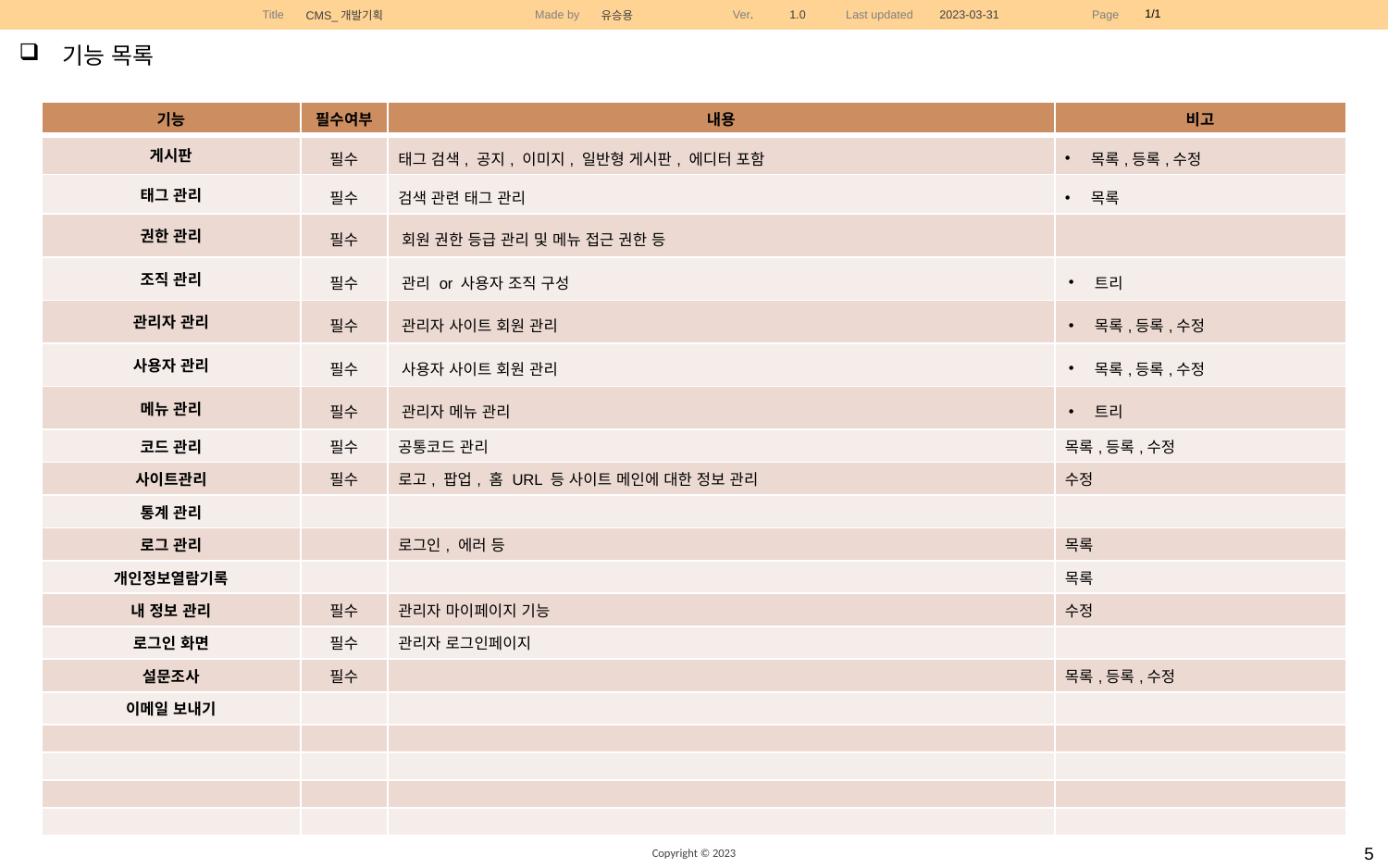

1/1
기능 목록
| 기능 | 필수여부 | 내용 | 비고 |
| --- | --- | --- | --- |
| 게시판 | 필수 | 태그 검색, 공지, 이미지, 일반형 게시판, 에디터 포함 | 목록,등록,수정 |
| 태그 관리 | 필수 | 검색 관련 태그 관리 | 목록 |
| 권한 관리 | 필수 | 회원 권한 등급 관리 및 메뉴 접근 권한 등 |  |
| 조직 관리 | 필수 | 관리 or 사용자 조직 구성 | 트리 |
| 관리자 관리 | 필수 | 관리자 사이트 회원 관리 | 목록,등록,수정 |
| 사용자 관리 | 필수 | 사용자 사이트 회원 관리 | 목록,등록,수정 |
| 메뉴 관리 | 필수 | 관리자 메뉴 관리 | 트리 |
| 코드 관리 | 필수 | 공통코드 관리 | 목록,등록,수정 |
| 사이트관리 | 필수 | 로고, 팝업, 홈 URL 등 사이트 메인에 대한 정보 관리 | 수정 |
| 통계 관리 |  |  |  |
| 로그 관리 |  | 로그인, 에러 등 | 목록 |
| 개인정보열람기록 |  |  | 목록 |
| 내 정보 관리 | 필수 | 관리자 마이페이지 기능 | 수정 |
| 로그인 화면 | 필수 | 관리자 로그인페이지 |  |
| 설문조사 | 필수 |  | 목록,등록,수정 |
| 이메일 보내기 |  |  |  |
|  |  |  |  |
|  |  |  |  |
|  |  |  |  |
|  |  |  |  |